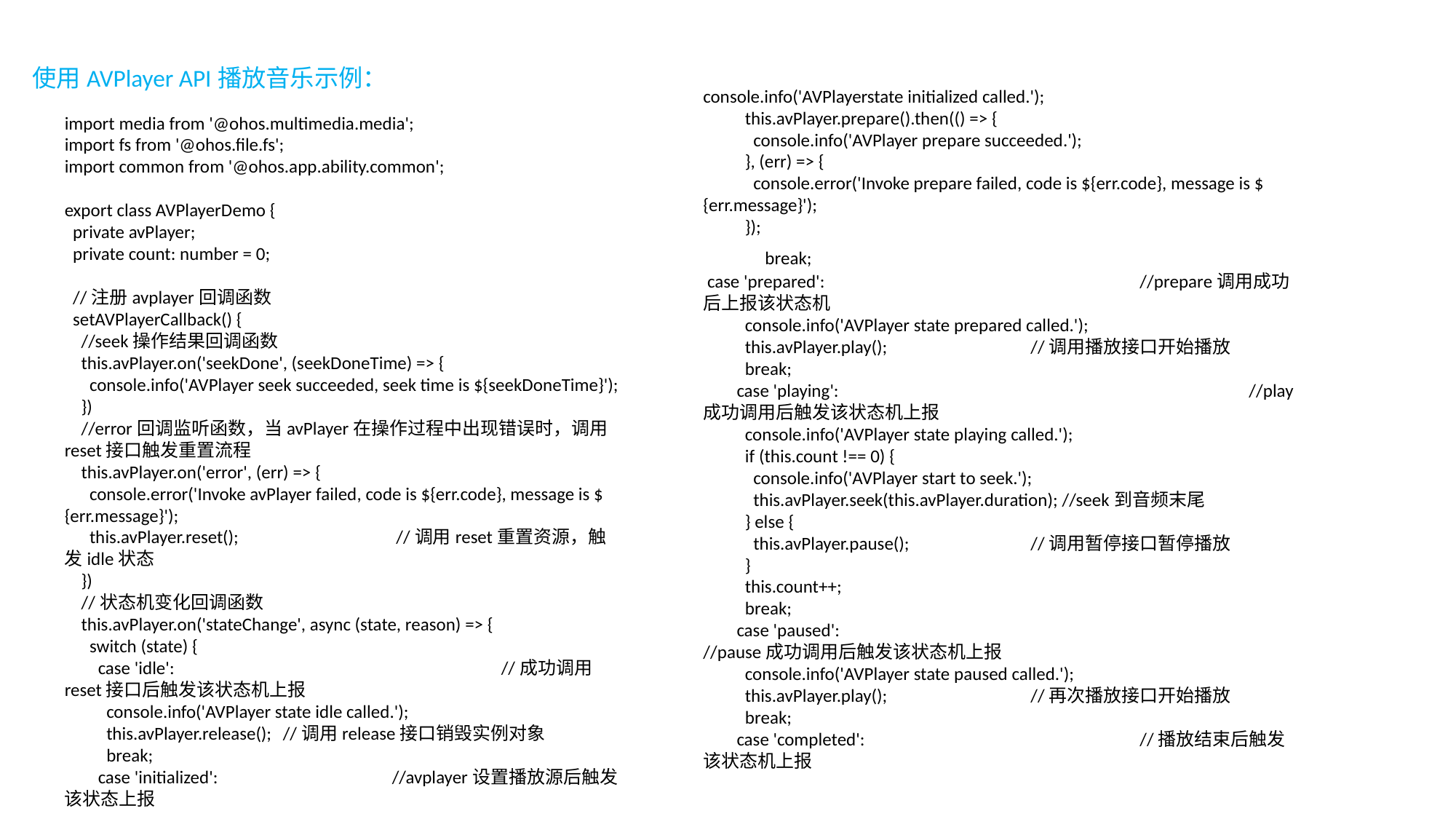

# 使用AVPlayer API播放音乐示例：
console.info('AVPlayerstate initialized called.');
          this.avPlayer.prepare().then(() => {
            console.info('AVPlayer prepare succeeded.');
          }, (err) => {
            console.error('Invoke prepare failed, code is ${err.code}, message is ${err.message}');
          });
          break;
 case 'prepared': 			//prepare调用成功后上报该状态机
          console.info('AVPlayer state prepared called.');
          this.avPlayer.play(); 		//调用播放接口开始播放
          break;
        case 'playing': 				//play成功调用后触发该状态机上报
          console.info('AVPlayer state playing called.');
          if (this.count !== 0) {
            console.info('AVPlayer start to seek.');
            this.avPlayer.seek(this.avPlayer.duration); //seek到音频末尾
          } else {
            this.avPlayer.pause(); 		//调用暂停接口暂停播放
          }
          this.count++;
          break;
        case 'paused': 				//pause成功调用后触发该状态机上报
          console.info('AVPlayer state paused called.');
          this.avPlayer.play(); 		//再次播放接口开始播放
          break;
        case 'completed': 			//播放结束后触发该状态机上报

import media from '@ohos.multimedia.media';
import fs from '@ohos.file.fs';
import common from '@ohos.app.ability.common';

export class AVPlayerDemo {
  private avPlayer;
  private count: number = 0;

  //注册avplayer回调函数
  setAVPlayerCallback() {
    //seek操作结果回调函数
    this.avPlayer.on('seekDone', (seekDoneTime) => {
      console.info('AVPlayer seek succeeded, seek time is ${seekDoneTime}');
    })
    //error回调监听函数，当avPlayer在操作过程中出现错误时，调用reset接口触发重置流程
    this.avPlayer.on('error', (err) => {
      console.error('Invoke avPlayer failed, code is ${err.code}, message is ${err.message}');
      this.avPlayer.reset();		 //调用reset重置资源，触发idle状态
    })
    //状态机变化回调函数
    this.avPlayer.on('stateChange', async (state, reason) => {
      switch (state) {
        case 'idle': 			//成功调用reset接口后触发该状态机上报
          console.info('AVPlayer state idle called.');
          this.avPlayer.release(); 	//调用release接口销毁实例对象
          break;
        case 'initialized': 		//avplayer设置播放源后触发该状态上报